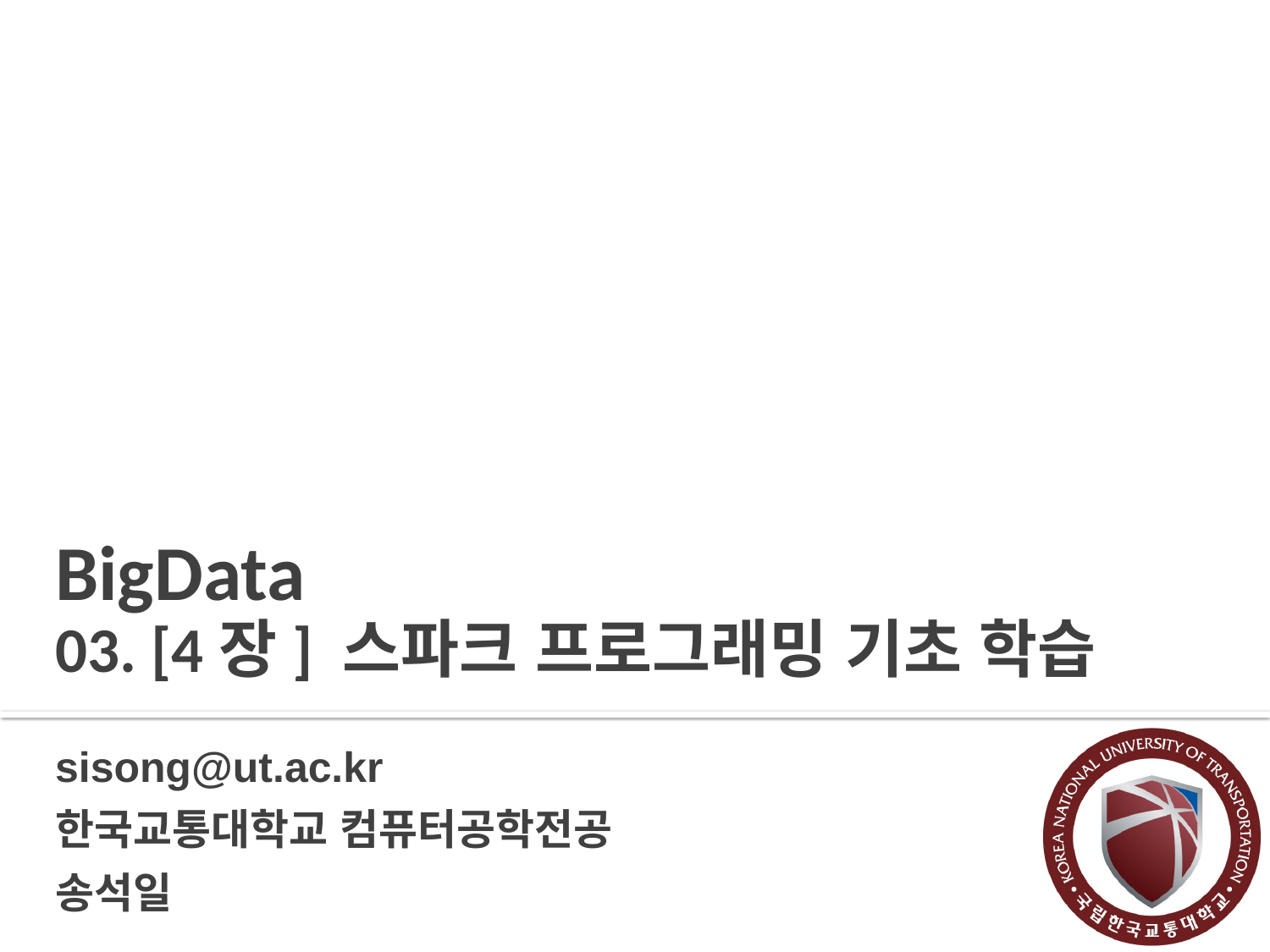

# BigData 03. [4장] 스파크 프로그래밍 기초 학습
sisong@ut.ac.kr
한국교통대학교 컴퓨터공학전공
송석일